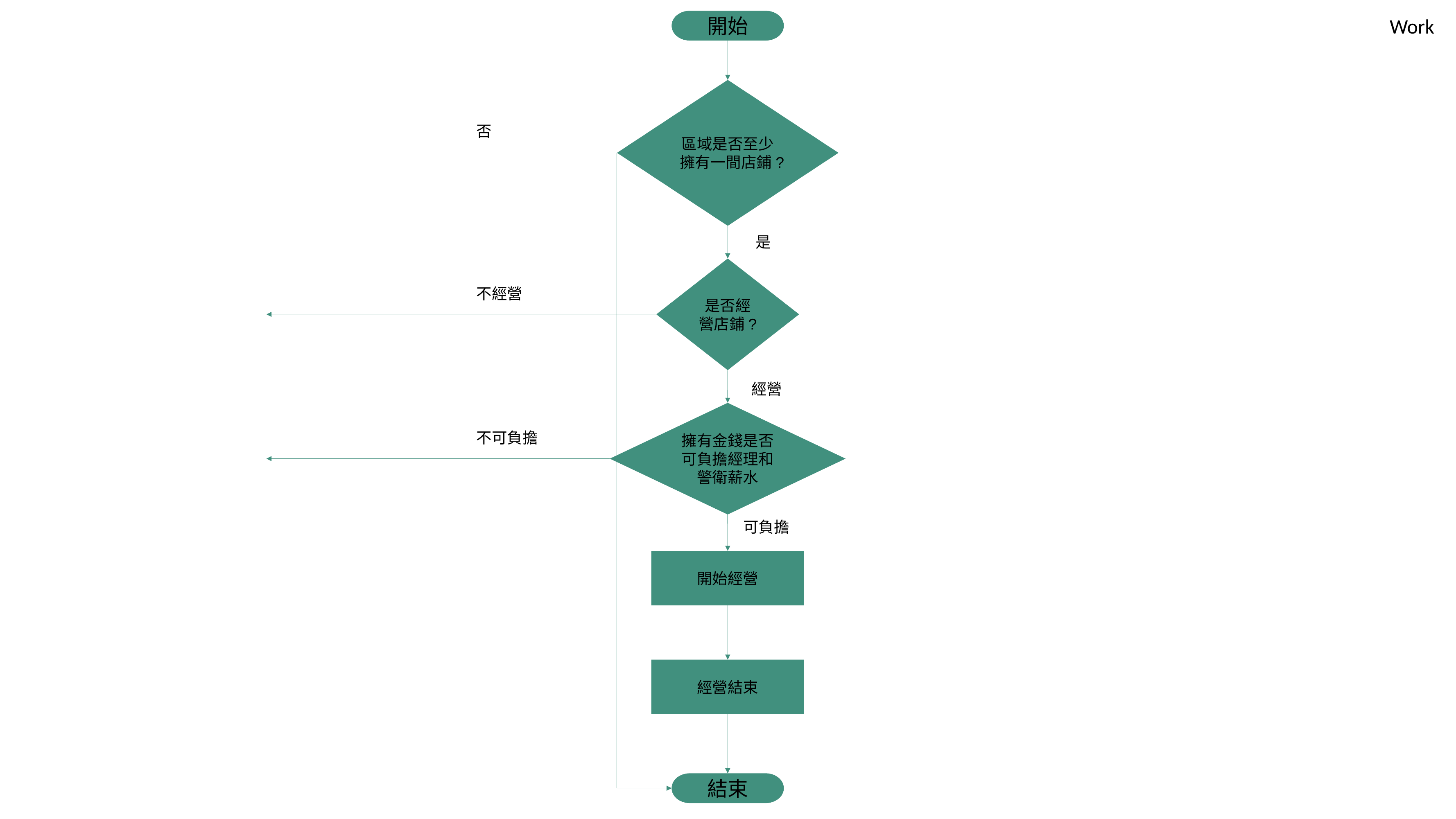

Work
開始
區域是否至少擁有一間店鋪?
否
是
是否經營店鋪?
不經營
經營
擁有金錢是否可負擔經理和警衛薪水
不可負擔
可負擔
開始經營
經營結束
結束